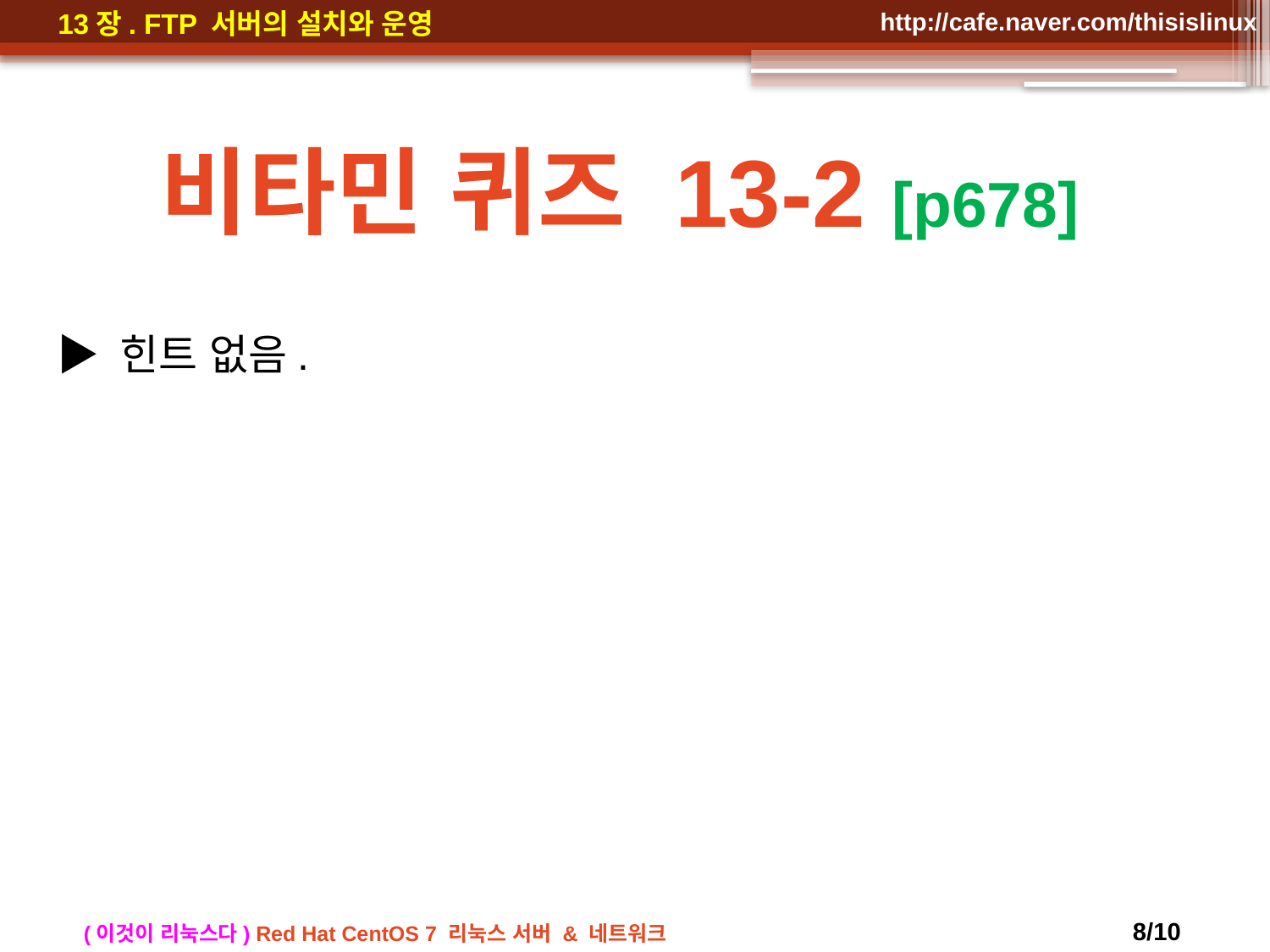

비타민 퀴즈 13-2 [p678]
▶ 힌트 없음.